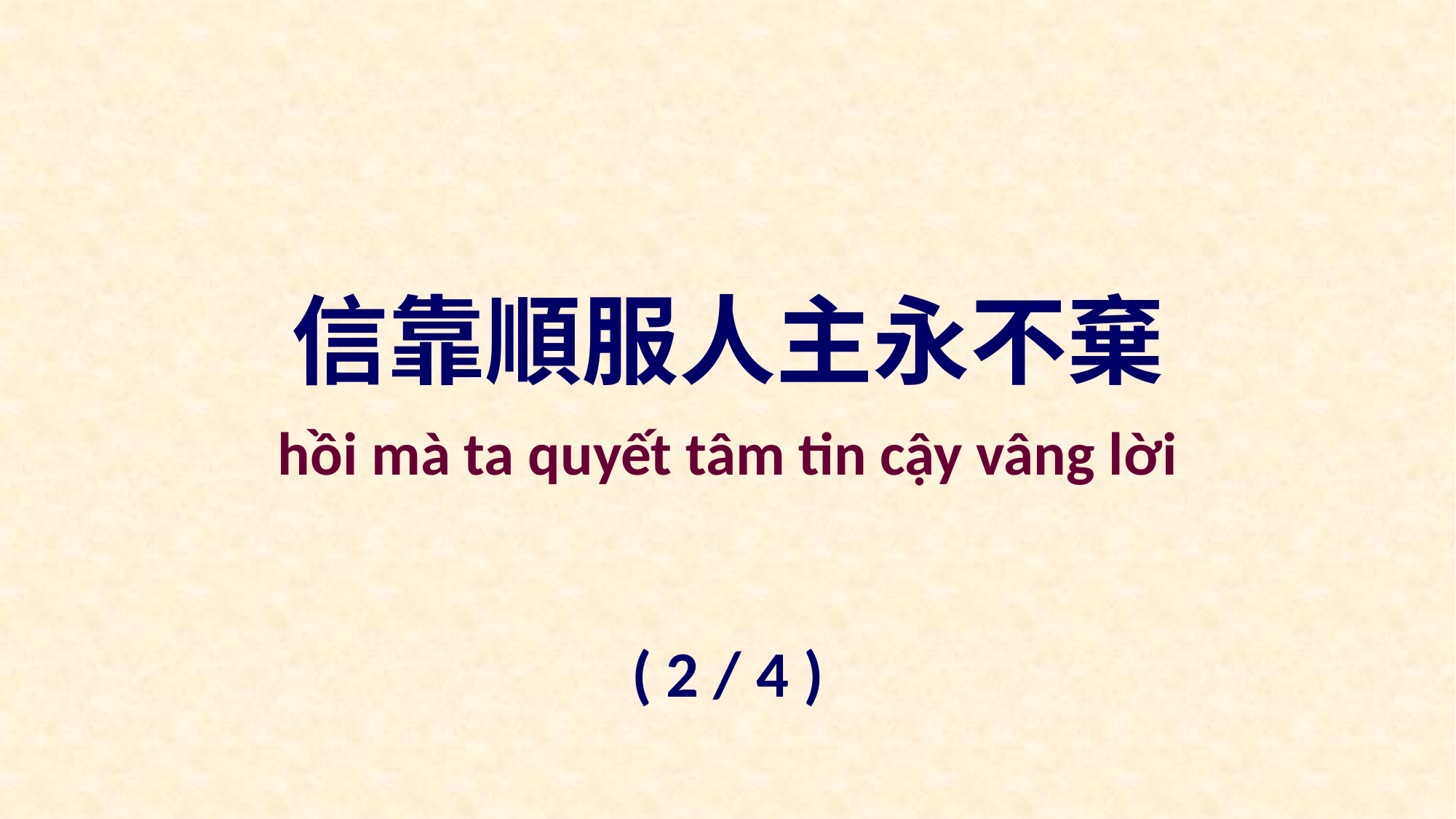

信靠順服人主永不棄
hồi mà ta quyết tâm tin cậy vâng lời
( 2 / 4 )